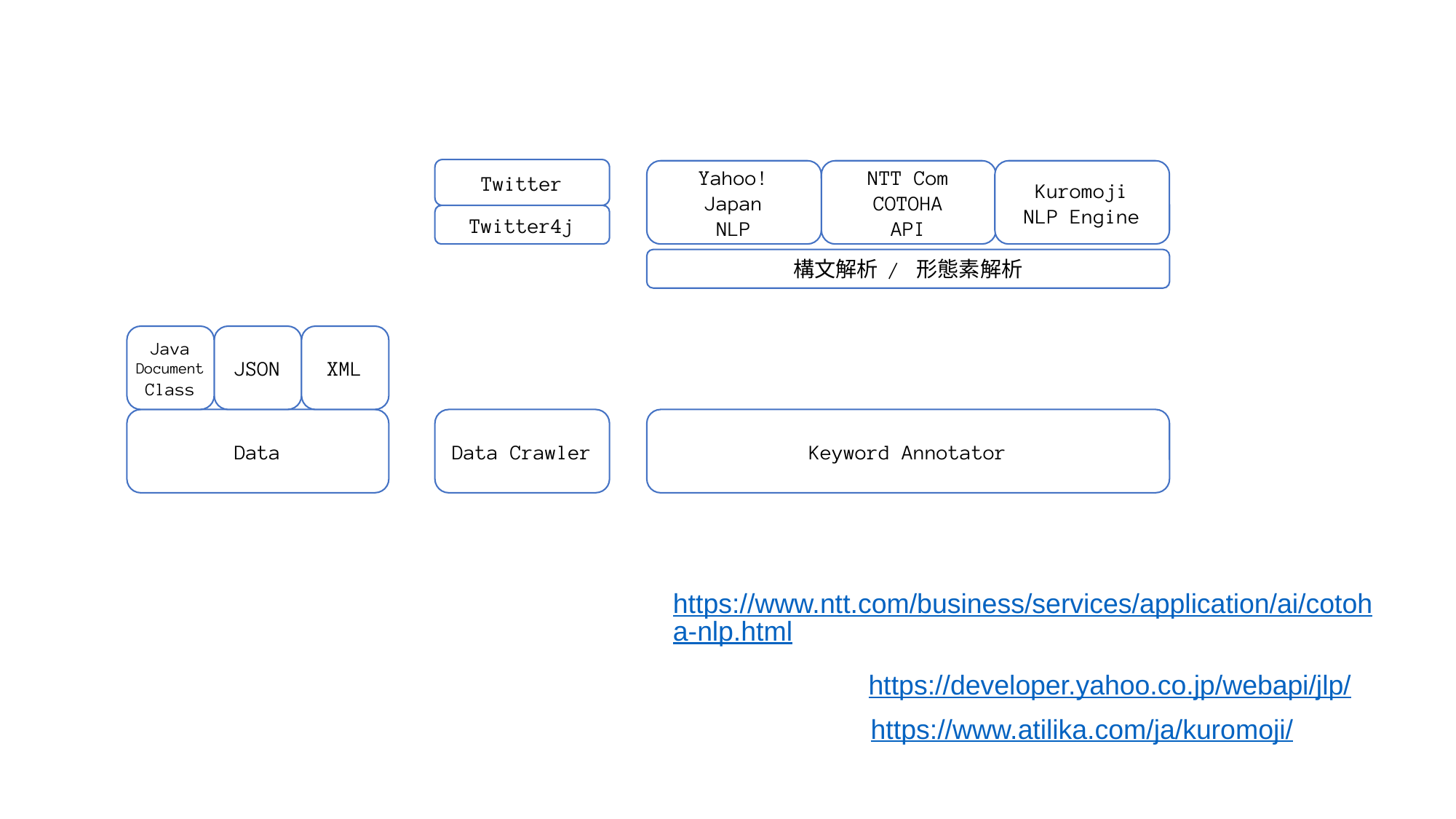

Twitter
Yahoo!
Japan
NLP
NTT Com
COTOHA
API
Kuromoji
NLP Engine
Twitter4j
構文解析 / 形態素解析
Java
Document
Class
JSON
XML
Data
Data Crawler
Keyword Annotator
https://www.ntt.com/business/services/application/ai/cotoha-nlp.html
https://developer.yahoo.co.jp/webapi/jlp/
https://www.atilika.com/ja/kuromoji/